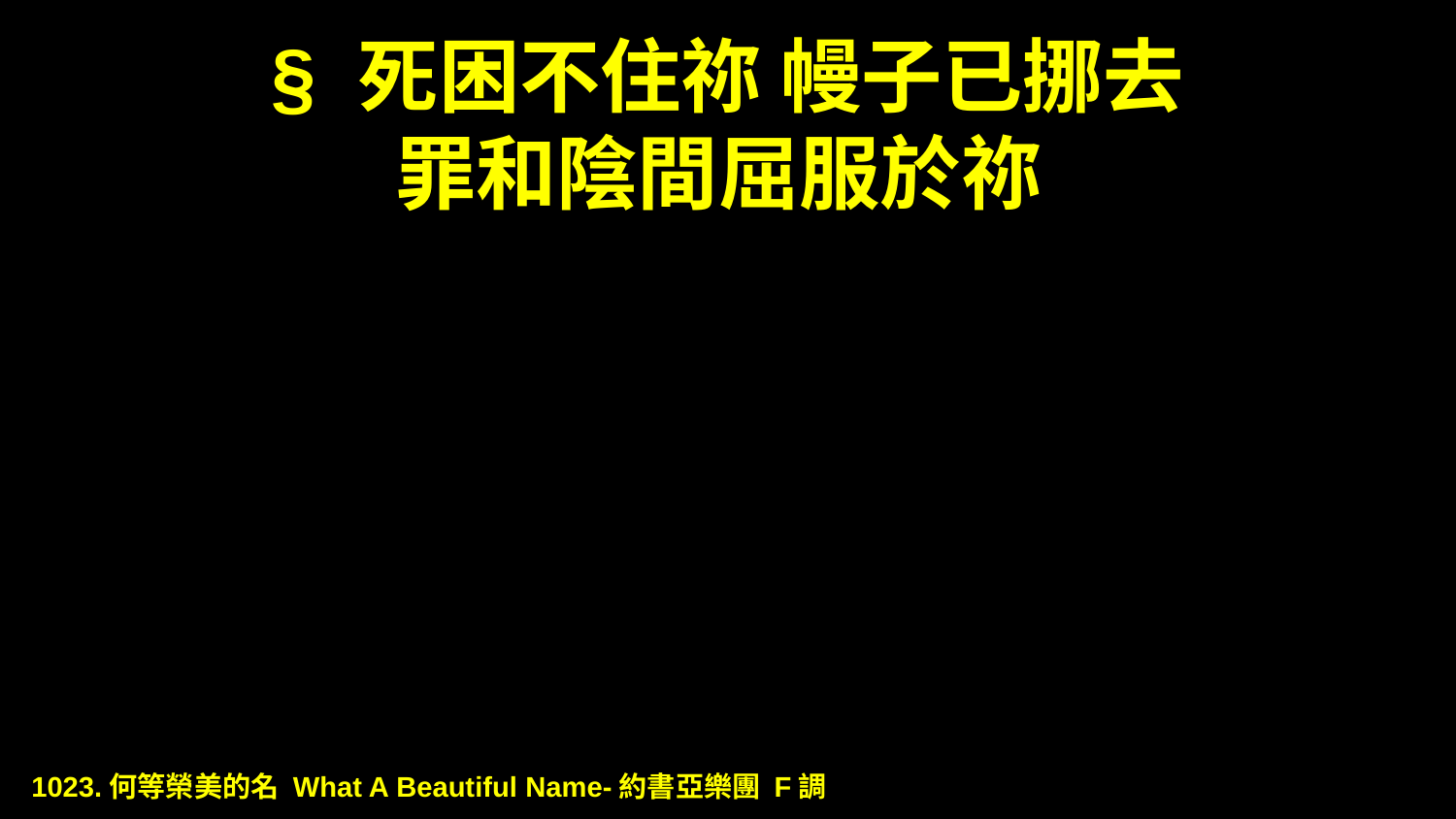

# § 死困不住祢 幔子已挪去 罪和陰間屈服於祢
1023.何等榮美的名 What A Beautiful Name-約書亞樂團 F調